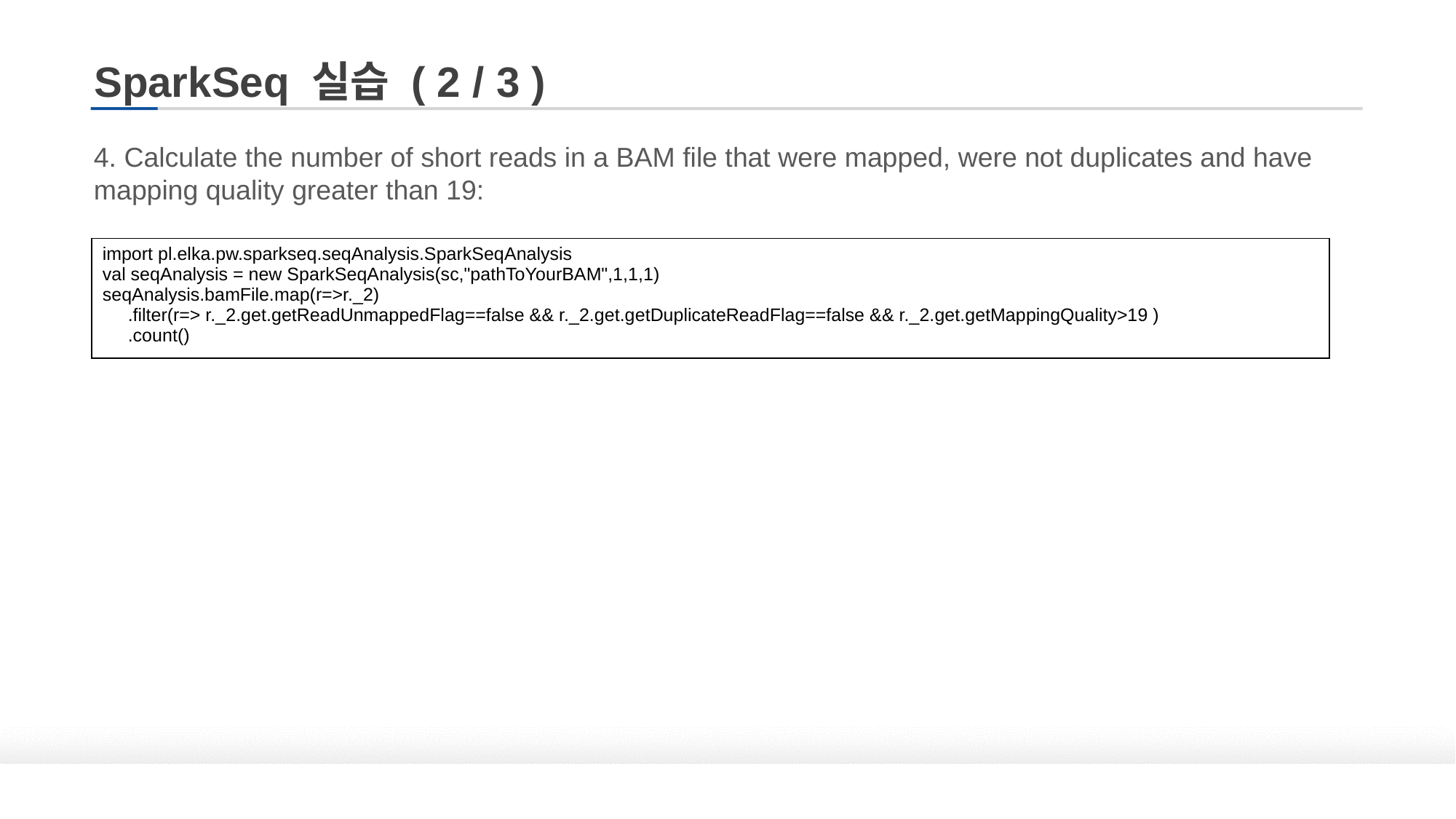

# SparkSeq 실습 ( 2 / 3 )
4. Calculate the number of short reads in a BAM file that were mapped, were not duplicates and have mapping quality greater than 19:

| import pl.elka.pw.sparkseq.seqAnalysis.SparkSeqAnalysis val seqAnalysis = new SparkSeqAnalysis(sc,"pathToYourBAM",1,1,1) seqAnalysis.bamFile.map(r=>r.\_2) .filter(r=> r.\_2.get.getReadUnmappedFlag==false && r.\_2.get.getDuplicateReadFlag==false && r.\_2.get.getMappingQuality>19 ) .count() |
| --- |